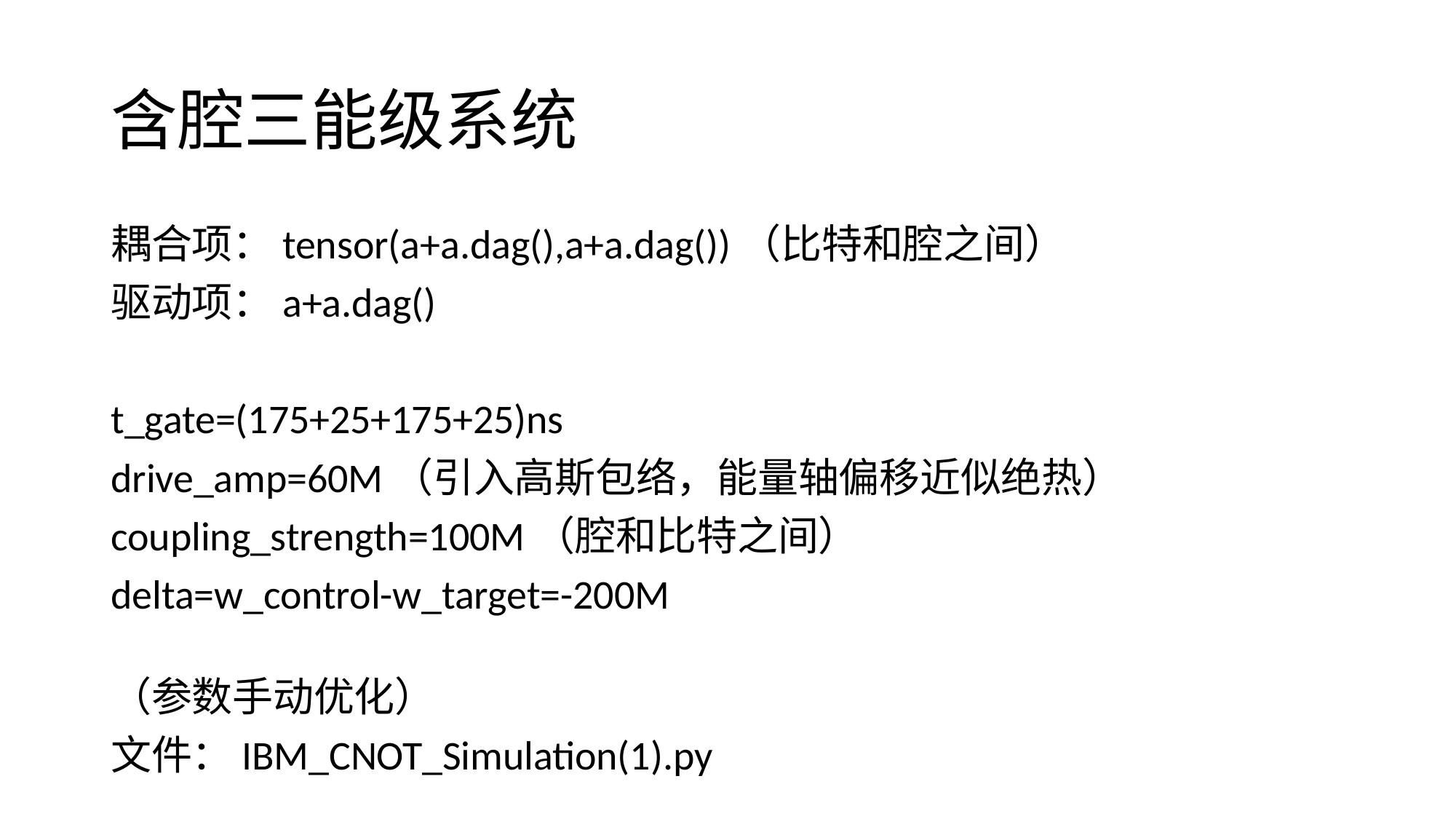

# 含腔三能级系统
耦合项：tensor(a+a.dag(),a+a.dag())（比特和腔之间）
驱动项：a+a.dag()

t_gate=(175+25+175+25)ns
drive_amp=60M（引入高斯包络，能量轴偏移近似绝热）
coupling_strength=100M（腔和比特之间）
delta=w_control-w_target=-200M
（参数手动优化）
文件：IBM_CNOT_Simulation(1).py